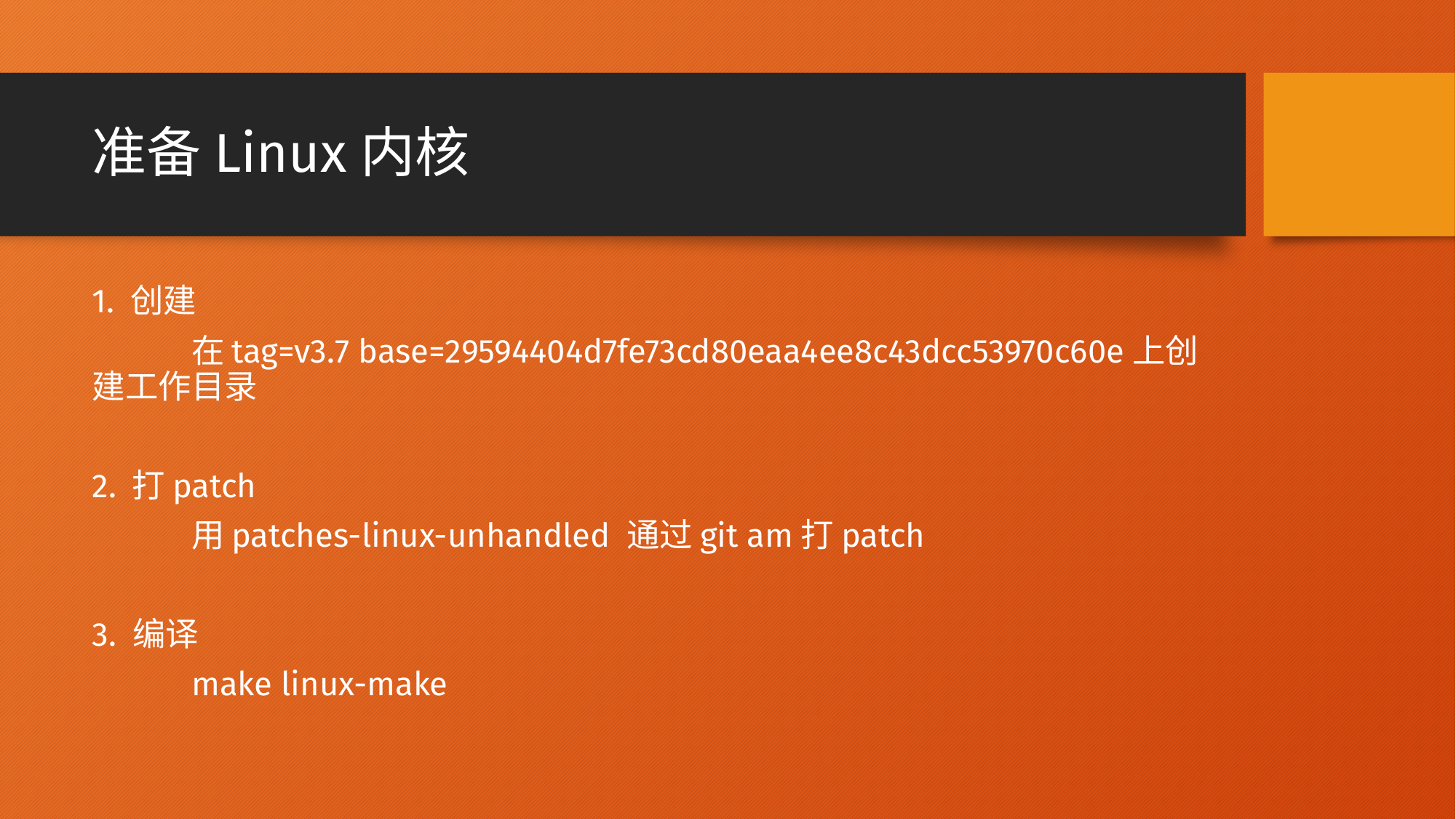

# 准备Linux内核
1. 创建
	在tag=v3.7 base=29594404d7fe73cd80eaa4ee8c43dcc53970c60e上创建工作目录

2. 打patch
	用patches-linux-unhandled 通过git am打patch

3. 编译
	make linux-make